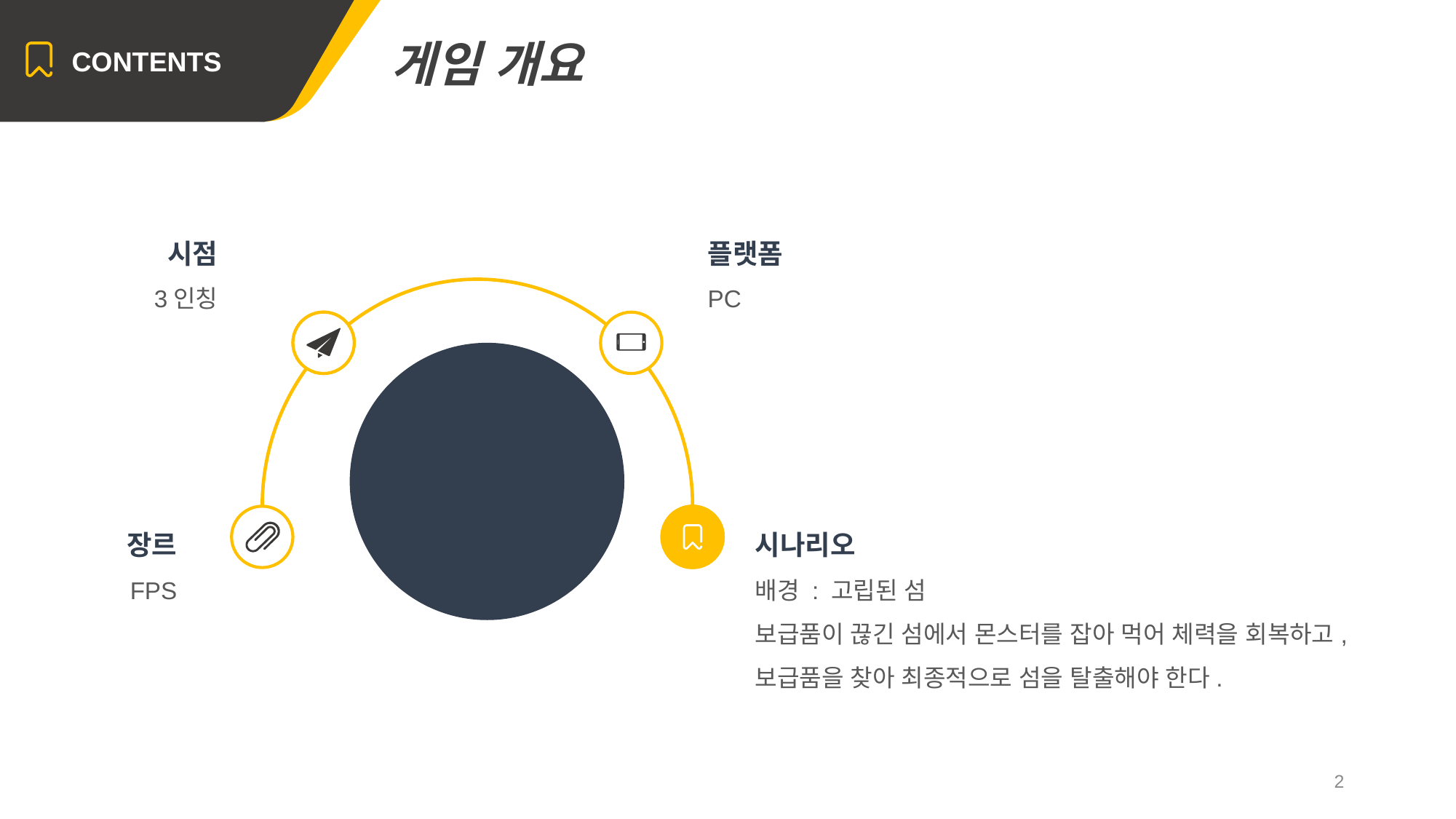

CONTENTS

게임 개요

플랫폼
PC
시점
3인칭

장르
FPS

시나리오
배경 : 고립된 섬
보급품이 끊긴 섬에서 몬스터를 잡아 먹어 체력을 회복하고, 보급품을 찾아 최종적으로 섬을 탈출해야 한다.
2